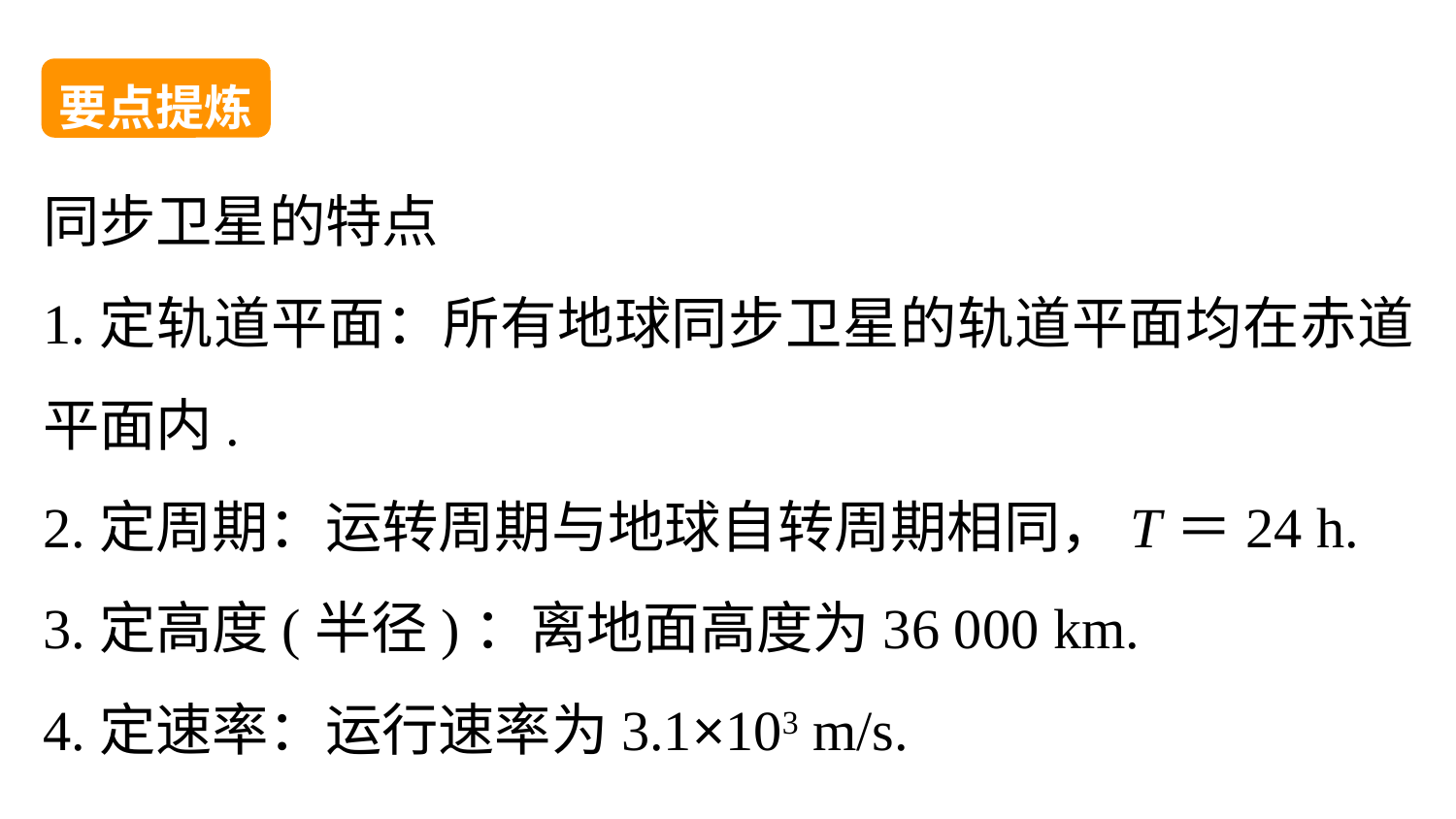

要点提炼
同步卫星的特点
1.定轨道平面：所有地球同步卫星的轨道平面均在赤道平面内.
2.定周期：运转周期与地球自转周期相同，T＝24 h.
3.定高度(半径)：离地面高度为36 000 km.
4.定速率：运行速率为3.1×103 m/s.